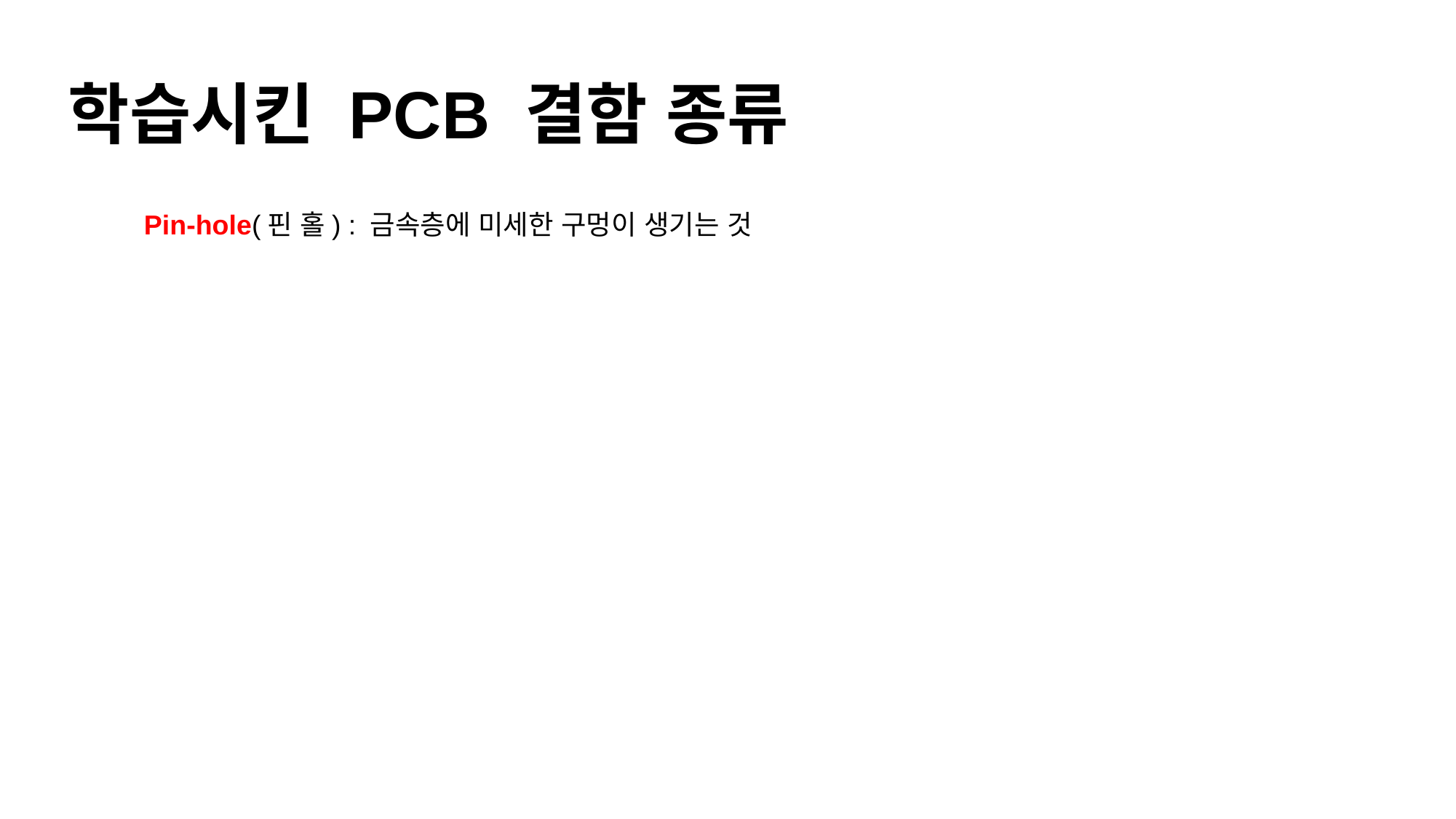

# 학습시킨 PCB 결함 종류
Pin-hole(핀 홀) : 금속층에 미세한 구멍이 생기는 것